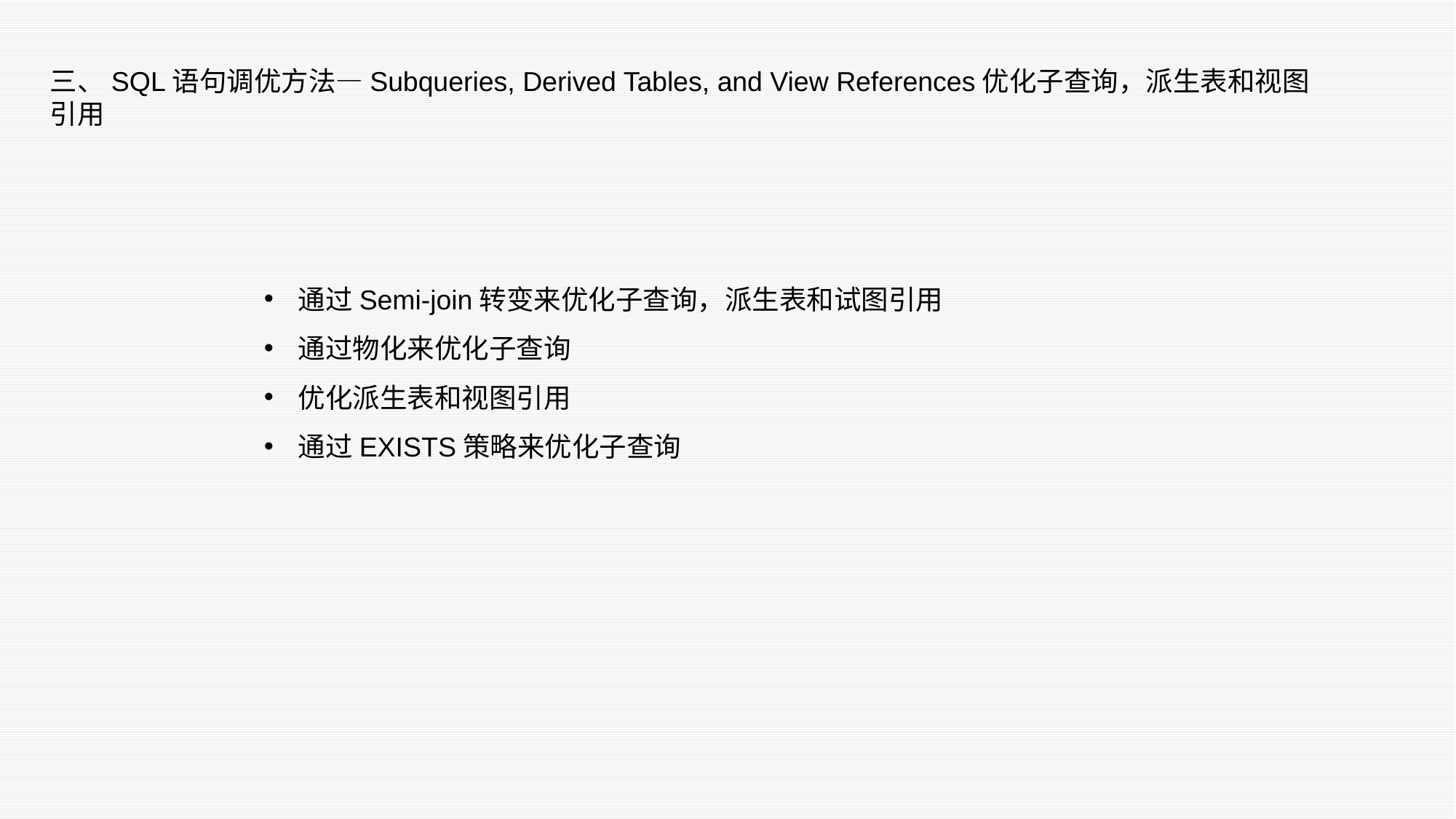

三、SQL语句调优方法—Subqueries, Derived Tables, and View References优化子查询，派生表和视图引用
通过Semi-join转变来优化子查询，派生表和试图引用
通过物化来优化子查询
优化派生表和视图引用
通过EXISTS策略来优化子查询